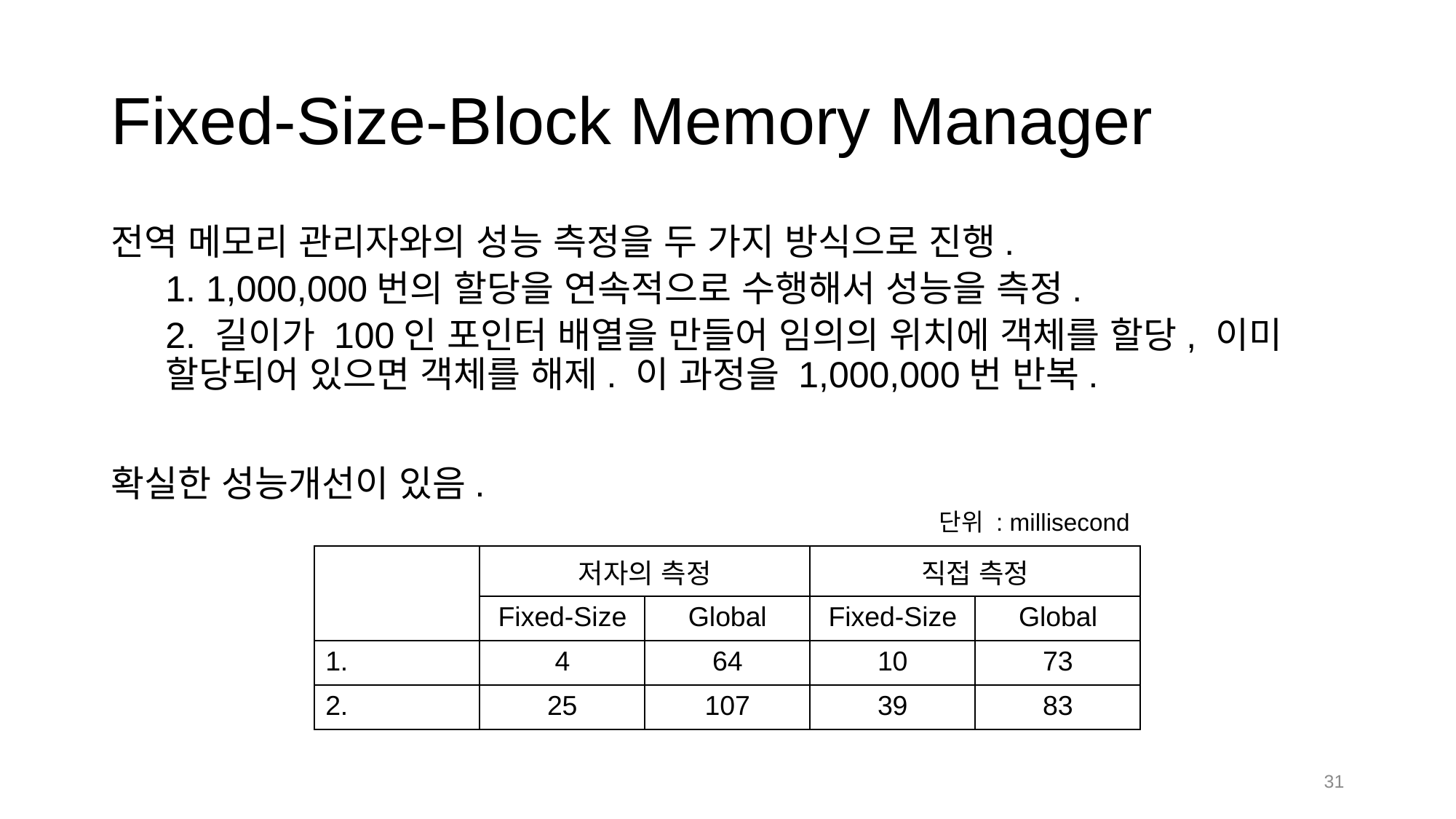

# Fixed-Size-Block Memory Manager
전역 메모리 관리자와의 성능 측정을 두 가지 방식으로 진행.
1. 1,000,000번의 할당을 연속적으로 수행해서 성능을 측정.
2. 길이가 100인 포인터 배열을 만들어 임의의 위치에 객체를 할당, 이미
할당되어 있으면 객체를 해제. 이 과정을 1,000,000번 반복.

확실한 성능개선이 있음.

단위 : millisecond
|  | 저자의 측정 |  | 직접 측정 |  |
| --- | --- | --- | --- | --- |
|  | Fixed-Size | Global | Fixed-Size | Global |
| 1. | 4 | 64 | 10 | 73 |
| 2. | 25 | 107 | 39 | 83 |
31